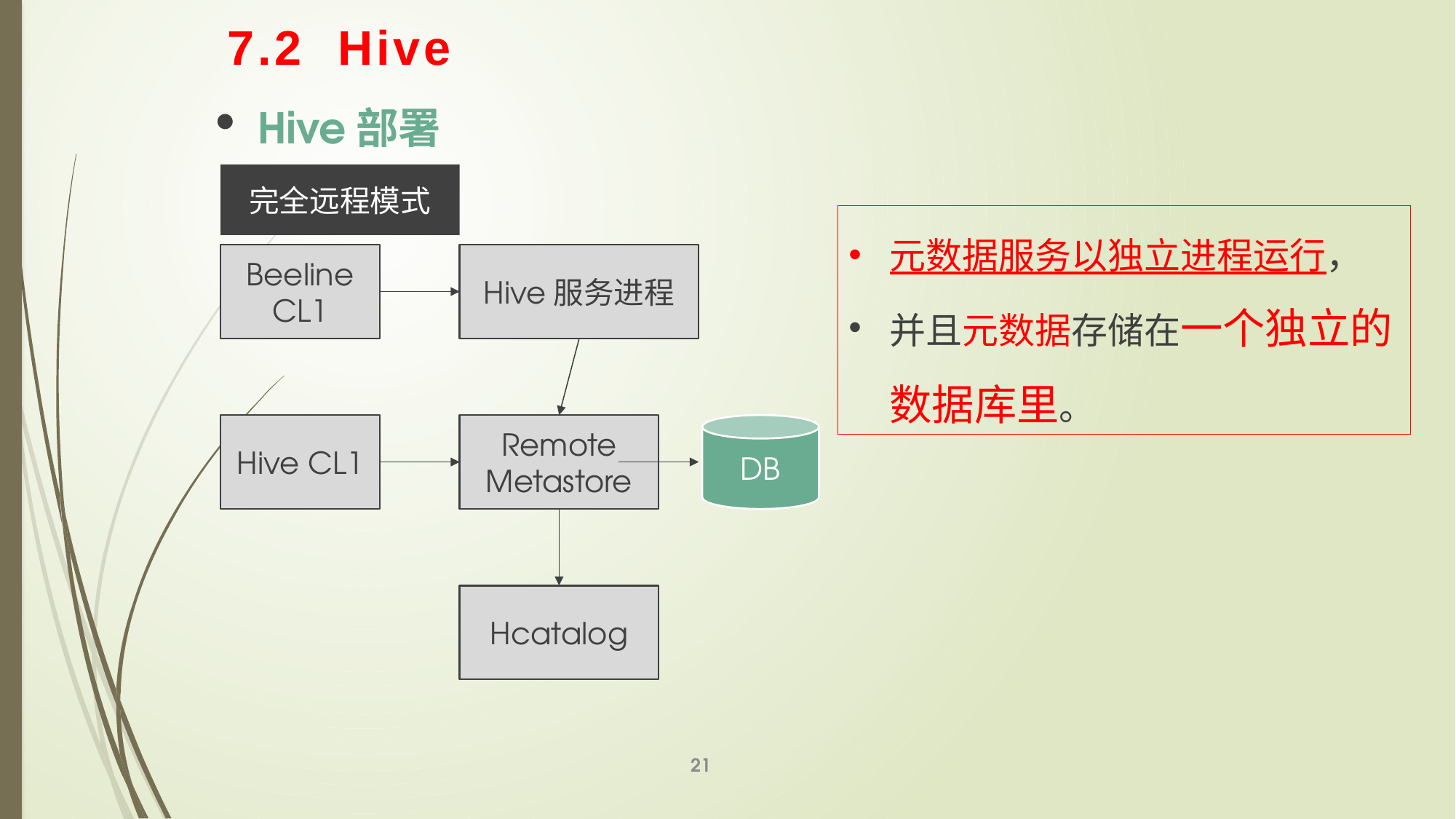

7.2  Hive
Hive部署

完全远程模式
元数据服务以独立进程运行，
并且元数据存储在一个独立的数据库里。
Beeline CL1
Hive服务进程
Hive CL1
Remote
Metastore
DB
Hcatalog
21